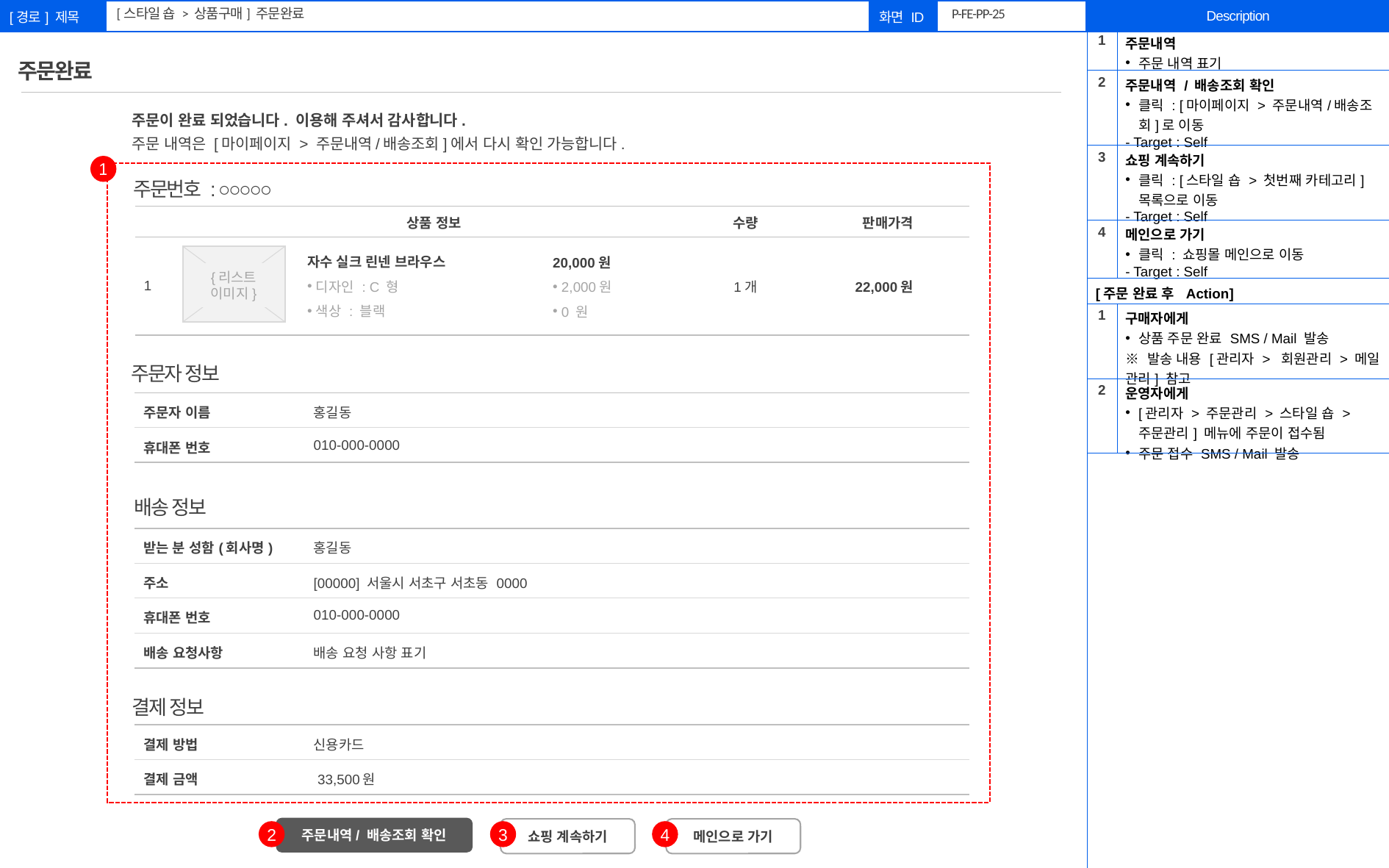

[스타일 숍 > 상품구매] 주문완료
# P-FE-PP-25
| 1 | 주문내역 주문 내역 표기 |
| --- | --- |
| 2 | 주문내역 / 배송조회 확인 클릭 : [마이페이지 > 주문내역/배송조회]로 이동 - Target : Self |
| 3 | 쇼핑 계속하기 클릭 : [스타일 숍 > 첫번째 카테고리] 목록으로 이동 - Target : Self |
| 4 | 메인으로 가기 클릭 : 쇼핑몰 메인으로 이동 - Target : Self |
| [주문 완료 후 Action] |  |
| 1 | 구매자에게 상품 주문 완료 SMS / Mail 발송 ※ 발송 내용 [관리자 > 회원관리 > 메일 관리] 참고 |
| 2 | 운영자에게 [관리자 > 주문관리 > 스타일 숍 > 주문관리] 메뉴에 주문이 접수됨 주문 접수 SMS / Mail 발송 |
|  |  |
주문완료
주문이 완료 되었습니다. 이용해 주셔서 감사합니다.
주문 내역은 [마이페이지 > 주문내역/배송조회]에서 다시 확인 가능합니다.
1

주문번호 : ○○○○○
|  | 상품 정보 |  | 수량 | 판매가격 |
| --- | --- | --- | --- | --- |
| 1 | 자수 실크 린넨 브라우스 디자인 : C 형 색상 : 블랙 | 20,000원 2,000원 0 원 | 1개 | 22,000원 |

{리스트
이미지}
주문자 정보
| 주문자 이름 | 홍길동 |
| --- | --- |
| 휴대폰 번호 | 010-000-0000 |
배송 정보
| 받는 분 성함(회사명) | 홍길동 |
| --- | --- |
| 주소 | [00000] 서울시 서초구 서초동 0000 |
| 휴대폰 번호 | 010-000-0000 |
| 배송 요청사항 | 배송 요청 사항 표기 |
결제 정보
| 결제 방법 | 신용카드 |
| --- | --- |
| 결제 금액 | 33,500원 |
주문내역/ 배송조회 확인
쇼핑 계속하기
메인으로 가기
2
3
4